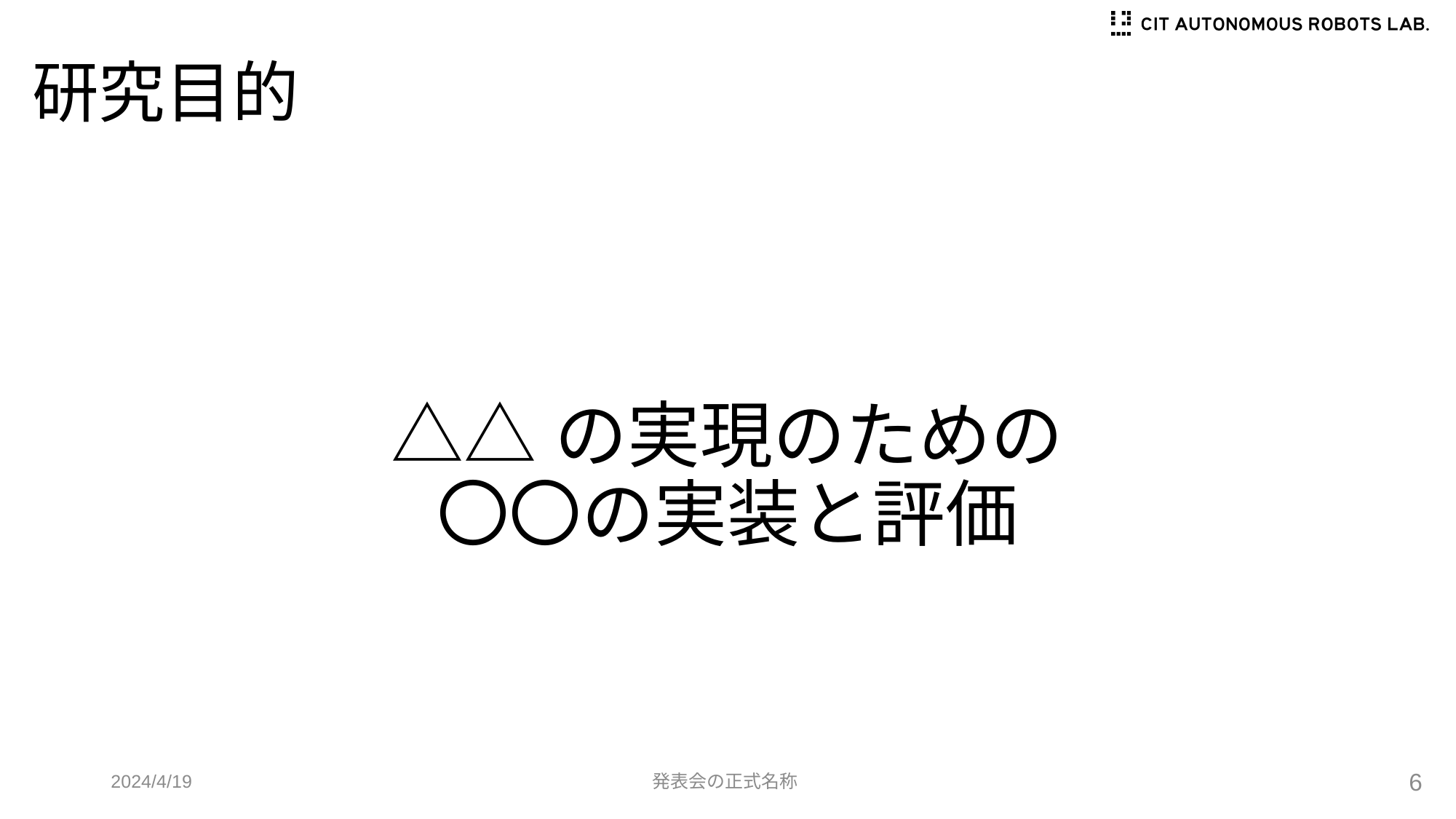

# 研究目的
△△の実現のための
〇〇の実装と評価
6
2024/4/19
発表会の正式名称